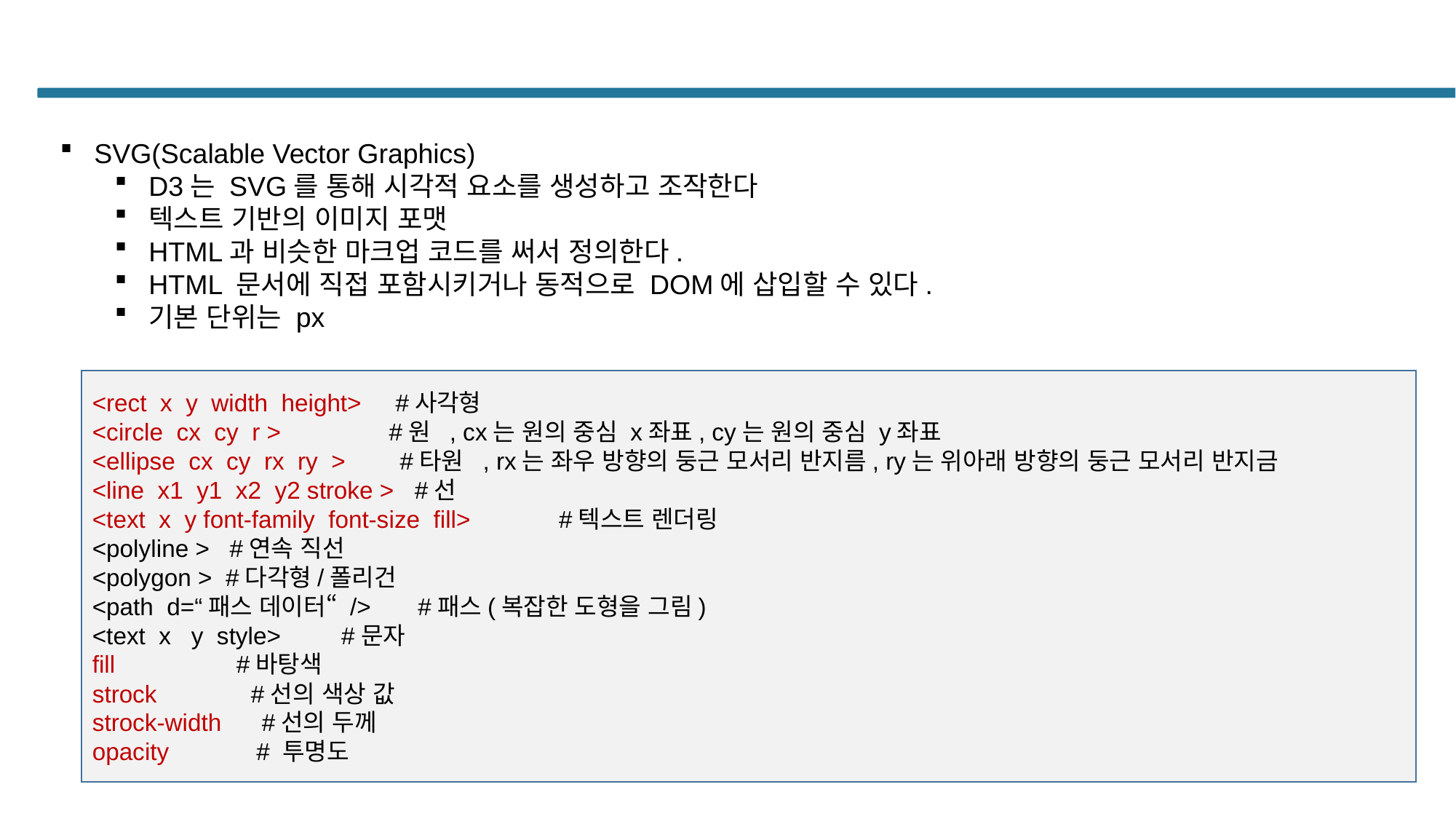

#
SVG(Scalable Vector Graphics)
D3는 SVG를 통해 시각적 요소를 생성하고 조작한다
텍스트 기반의 이미지 포맷
HTML과 비슷한 마크업 코드를 써서 정의한다.
HTML 문서에 직접 포함시키거나 동적으로 DOM에 삽입할 수 있다.
기본 단위는 px

<rect  x  y  width  height>     #사각형
<circle  cx  cy  r >                #원  , cx는 원의 중심 x좌표, cy는 원의 중심 y좌표
<ellipse  cx  cy  rx  ry  >        #타원  , rx는 좌우 방향의 둥근 모서리 반지름, ry는 위아래 방향의 둥근 모서리 반지금
<line  x1  y1  x2  y2 stroke >   #선
<text  x  y font-family  font-size  fill>             #텍스트 렌더링
<polyline >   #연속 직선
<polygon >  #다각형/폴리건
<path  d=“패스 데이터“ />       #패스(복잡한 도형을 그림)
<text  x   y  style>         #문자
fill                  #바탕색
strock              #선의 색상 값
strock-width      #선의 두께
opacity             # 투명도